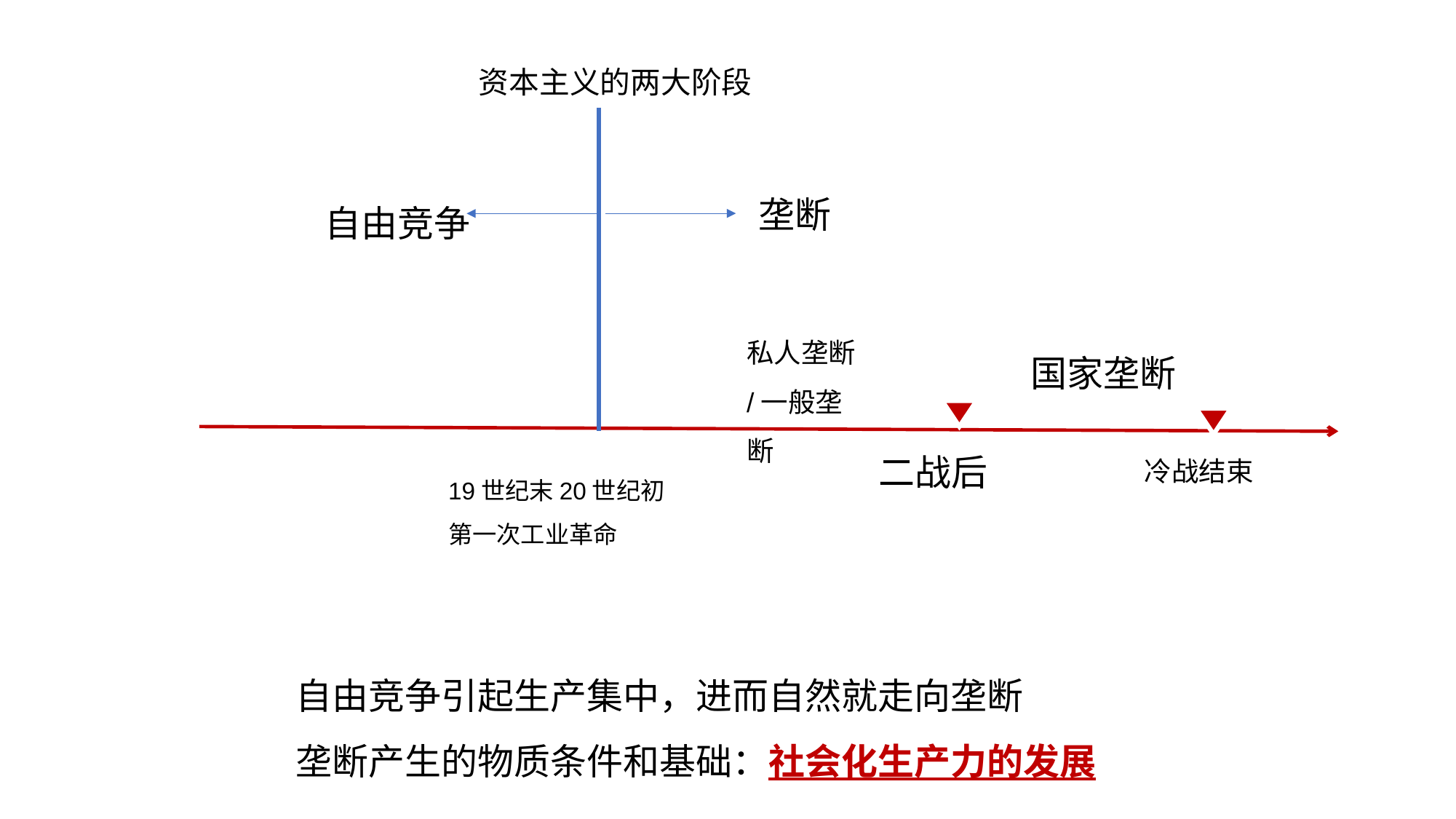

资本主义的两大阶段
垄断
自由竞争
私人垄断/一般垄断
国家垄断

二战后

冷战结束
19世纪末20世纪初
第一次工业革命
自由竞争引起生产集中，进而自然就走向垄断
垄断产生的物质条件和基础：社会化生产力的发展